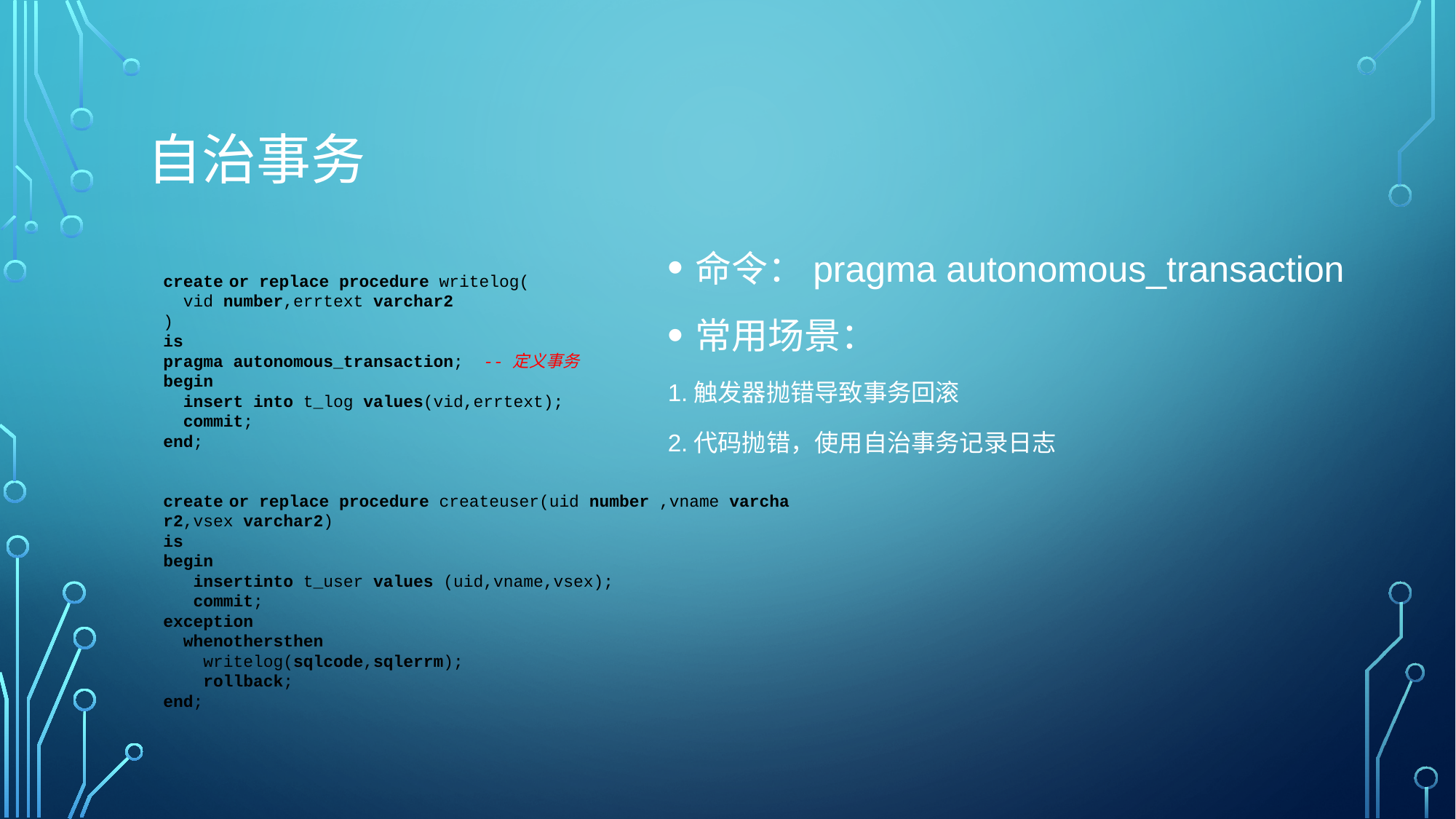

# 自治事务
命令：pragma autonomous_transaction
常用场景：
1.触发器抛错导致事务回滚
2.代码抛错，使用自治事务记录日志

create or replace procedure writelog(
  vid number,errtext varchar2    
)
is
pragma autonomous_transaction;  -- 定义事务
begin
  insert into t_log values(vid,errtext);
  commit;
end;

create or replace procedure createuser(uid number ,vname varchar2,vsex varchar2)
is
begin
   insertinto t_user values (uid,vname,vsex);
   commit;
exception
  whenothersthen
    writelog(sqlcode,sqlerrm);
    rollback; 
end;